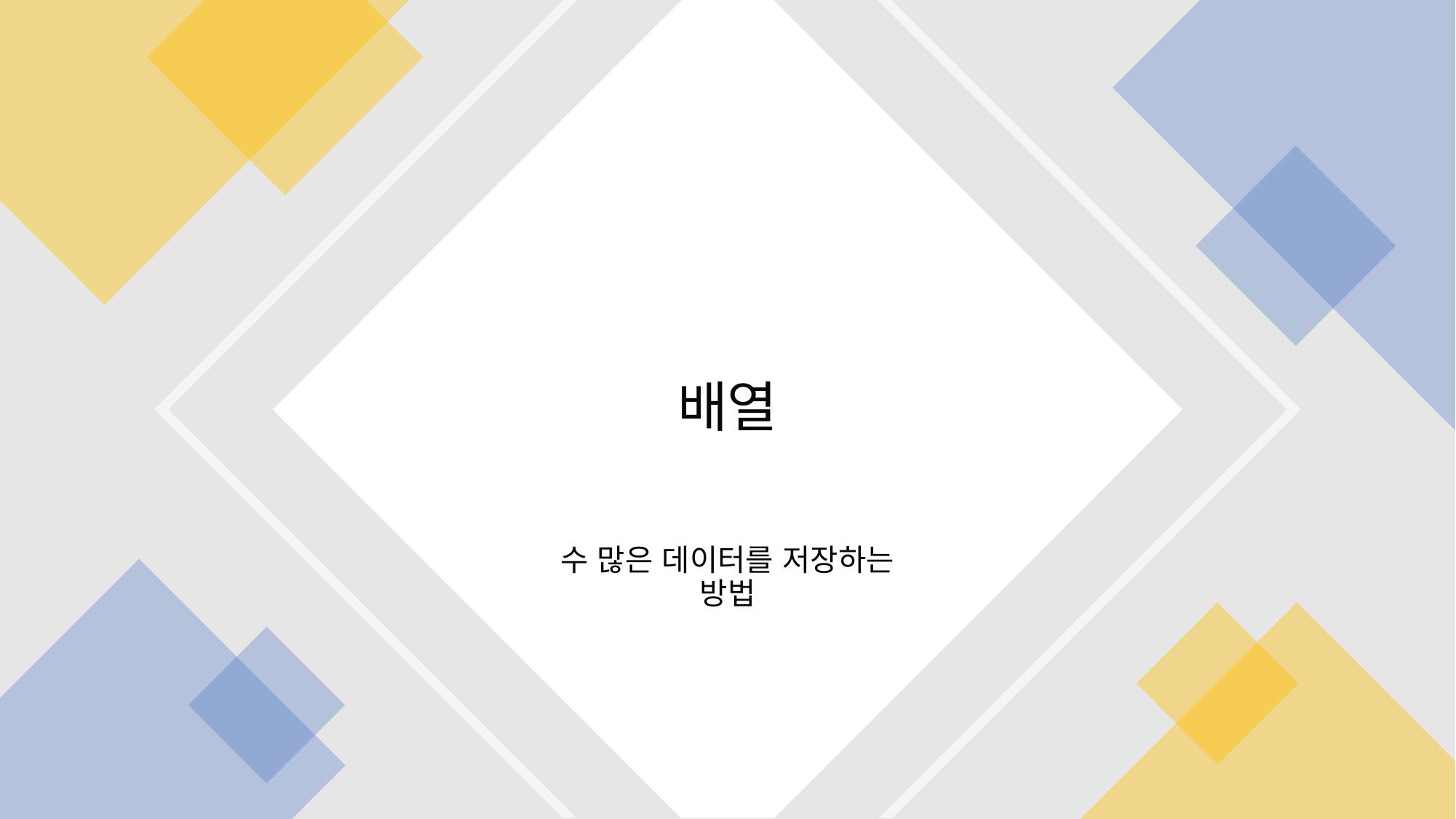

# 배열
수 많은 데이터를 저장하는 방법